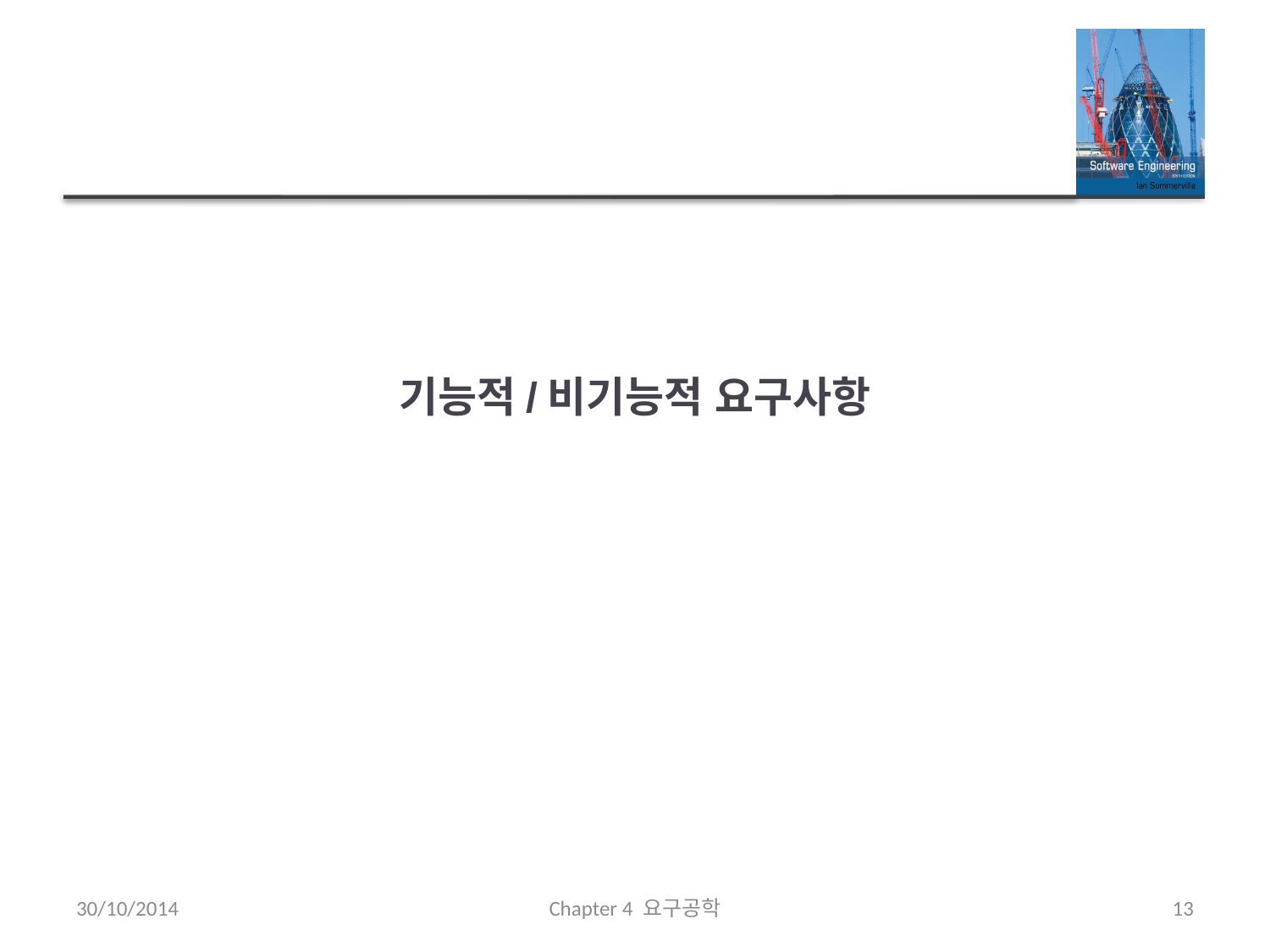

# 기능적/비기능적 요구사항
30/10/2014
Chapter 4 요구공학
13